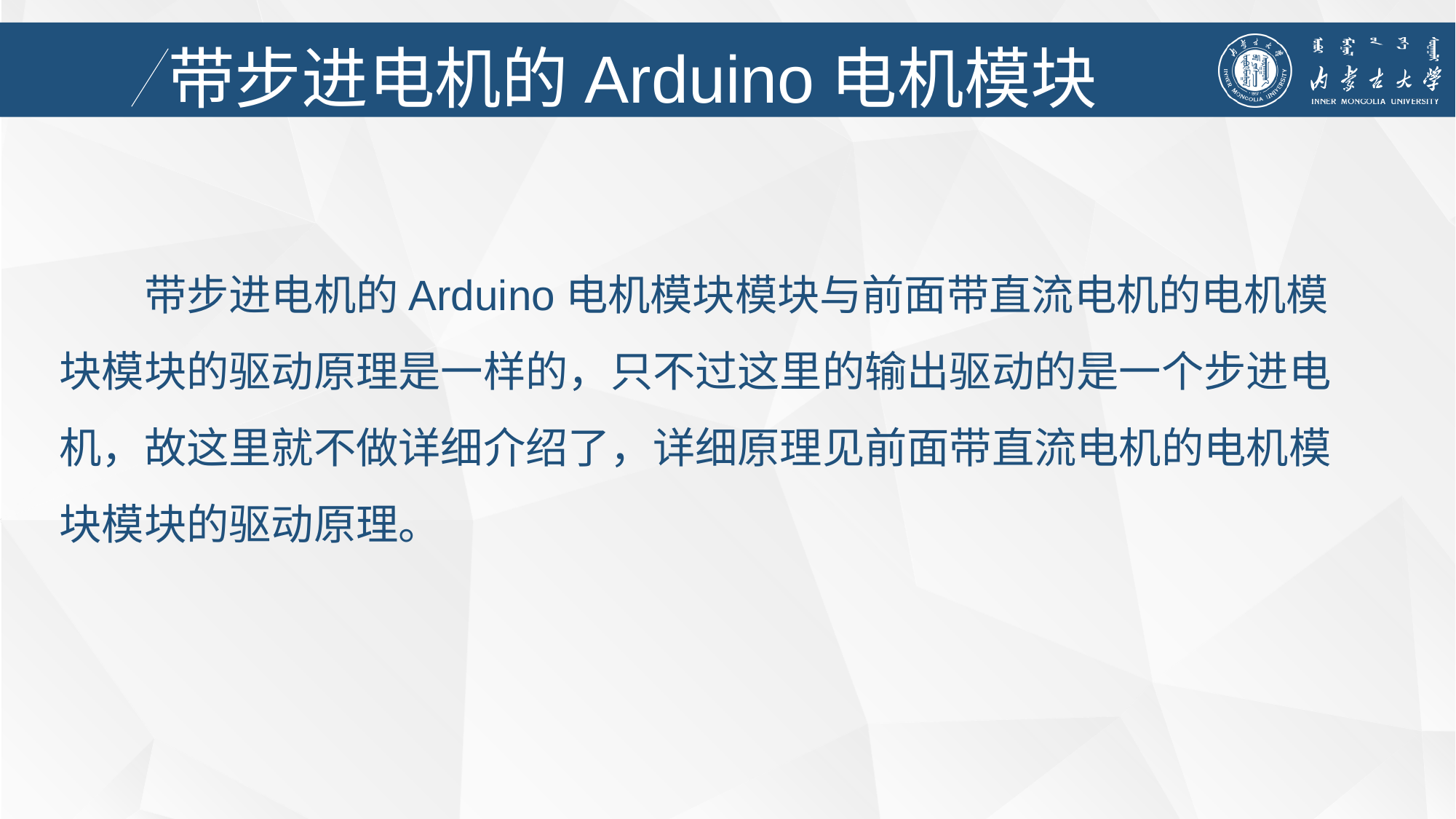

带步进电机的Arduino电机模块
带步进电机的Arduino电机模块模块与前面带直流电机的电机模块模块的驱动原理是一样的，只不过这里的输出驱动的是一个步进电机，故这里就不做详细介绍了，详细原理见前面带直流电机的电机模块模块的驱动原理。